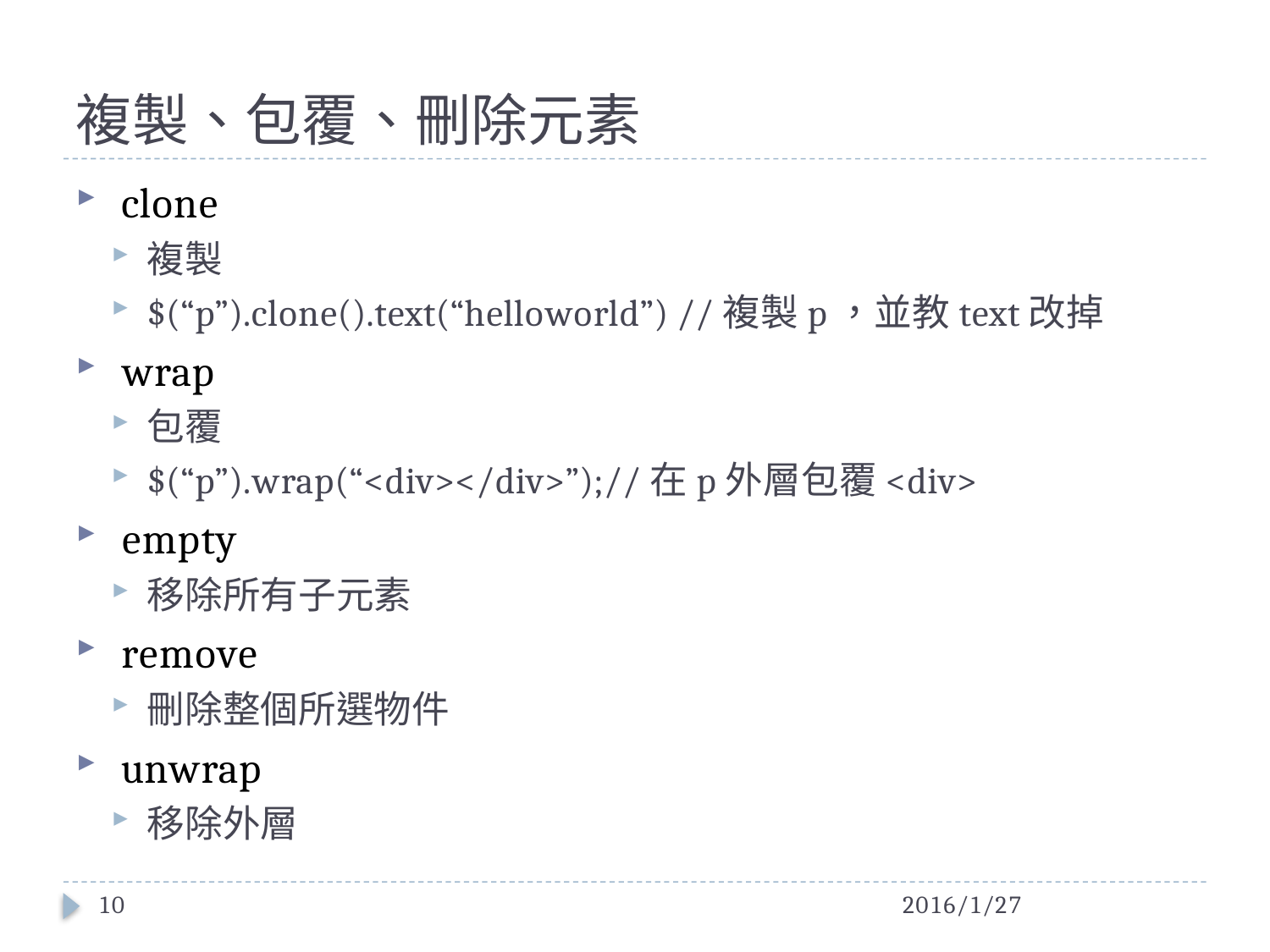

# 複製、包覆、刪除元素
 clone
複製
$(“p”).clone().text(“helloworld”) //複製p，並教text改掉
 wrap
包覆
$(“p”).wrap(“<div></div>”);//在p外層包覆<div>
 empty
移除所有子元素
 remove
刪除整個所選物件
 unwrap
移除外層

10
2016/1/27